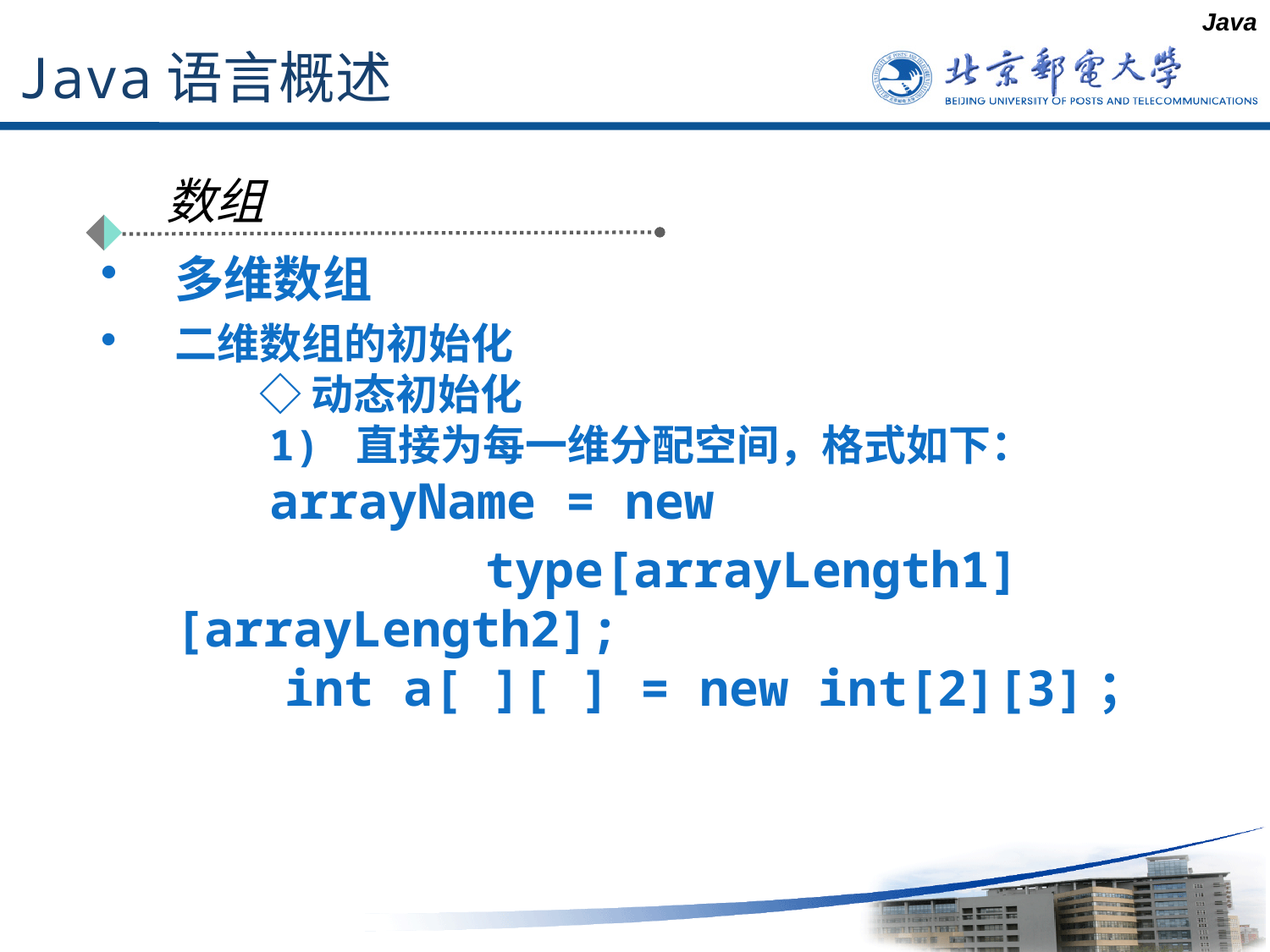

Java
# Java语言概述

数组

多维数组
二维数组的初始化　　
　　◇ 动态初始化
　　1) 直接为每一维分配空间，格式如下：
　　arrayName = new
             type[arrayLength1][arrayLength2];
　　int a[ ][ ] = new int[2][3]；